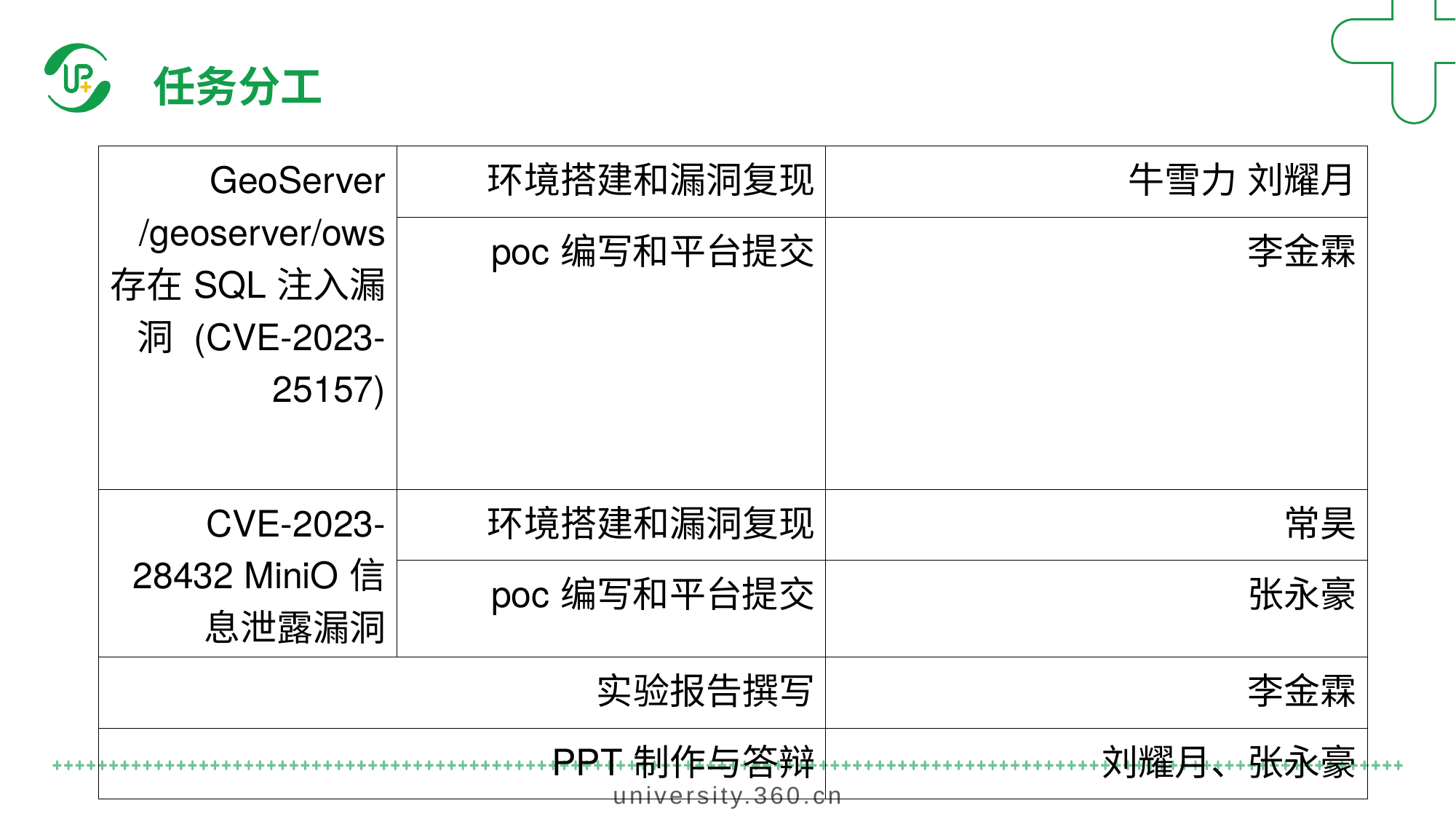

任务分工
| GeoServer /geoserver/ows 存在SQL注入漏洞 (CVE-2023-25157) | 环境搭建和漏洞复现 | 牛雪力 刘耀月 |
| --- | --- | --- |
|  | poc编写和平台提交 | 李金霖 |
| CVE-2023-28432 MiniO信息泄露漏洞 | 环境搭建和漏洞复现 | 常昊 |
|  | poc编写和平台提交 | 张永豪 |
| 实验报告撰写 |  | 李金霖 |
| PPT制作与答辩 |  | 刘耀月、张永豪 |